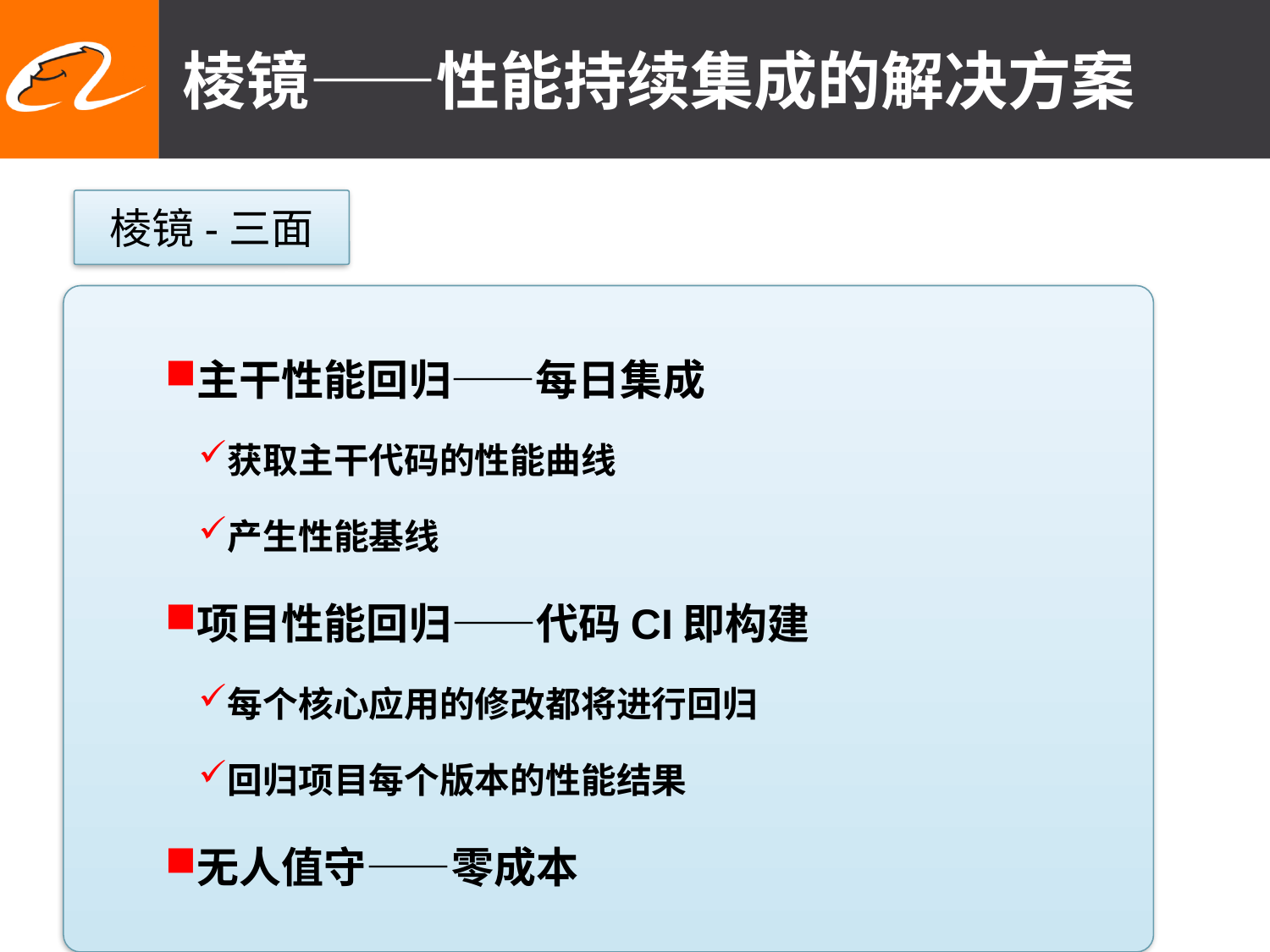

# 棱镜——性能持续集成的解决方案
棱镜-三面

主干性能回归——每日集成
获取主干代码的性能曲线
产生性能基线
项目性能回归——代码CI即构建
每个核心应用的修改都将进行回归
回归项目每个版本的性能结果
无人值守——零成本